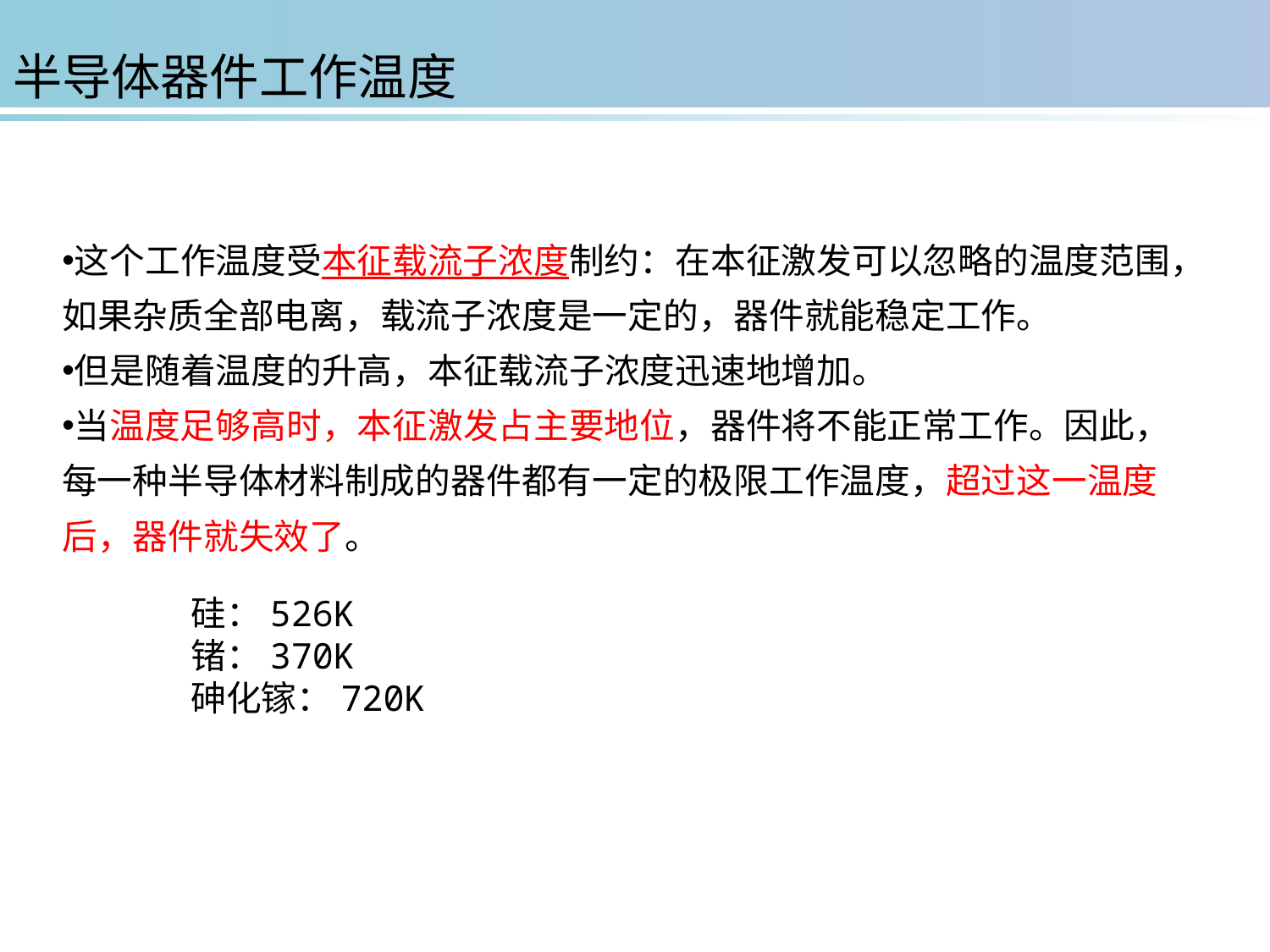

半导体器件工作温度
这个工作温度受本征载流子浓度制约：在本征激发可以忽略的温度范围，如果杂质全部电离，载流子浓度是一定的，器件就能稳定工作。
但是随着温度的升高，本征载流子浓度迅速地增加。
当温度足够高时，本征激发占主要地位，器件将不能正常工作。因此，每一种半导体材料制成的器件都有一定的极限工作温度，超过这一温度后，器件就失效了。
硅：526K
锗：370K
砷化镓：720K